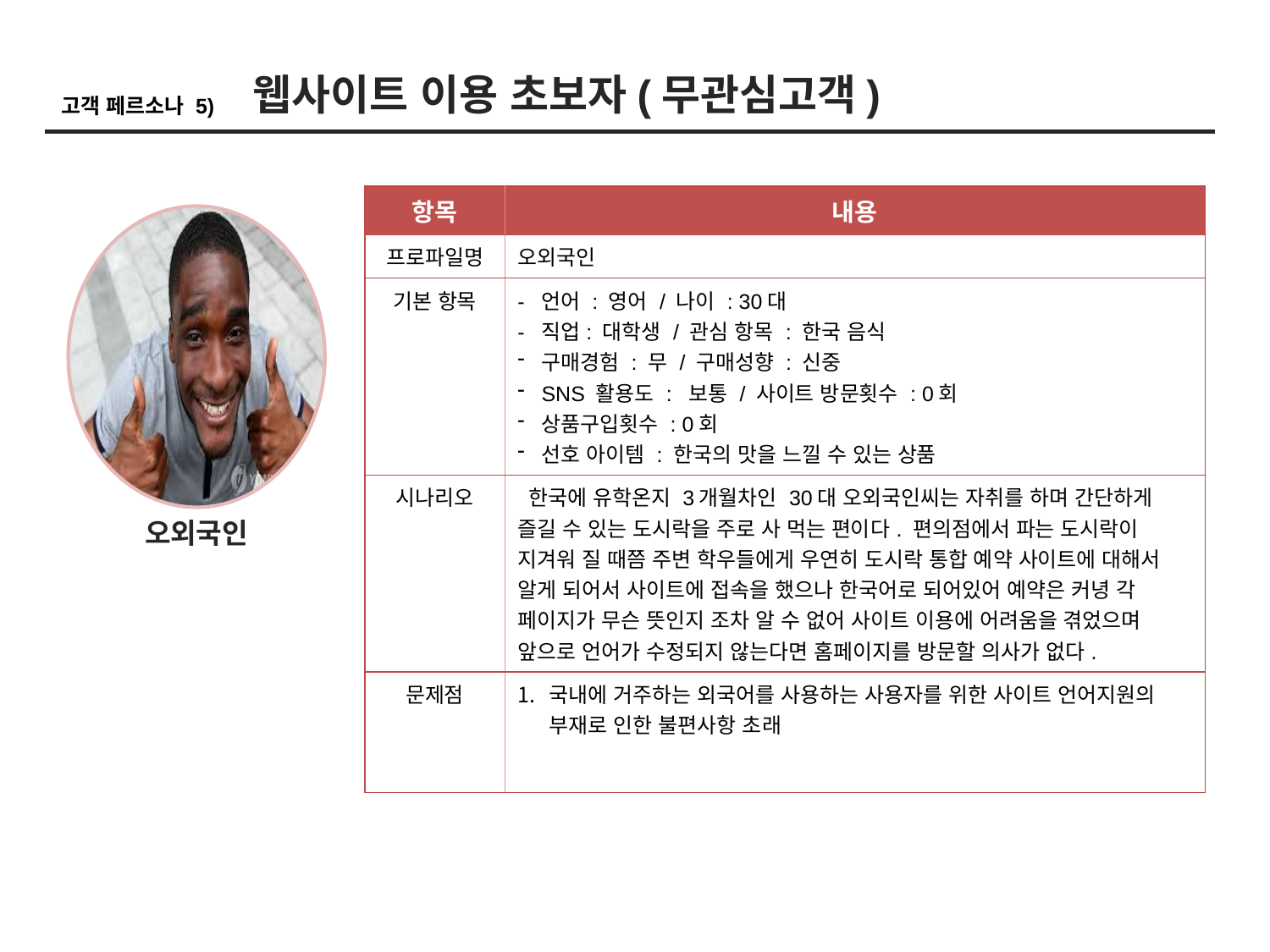

웹사이트 이용 초보자(무관심고객)
고객 페르소나 5)
| 항목 | 내용 |
| --- | --- |
| 프로파일명 | 오외국인 |
| 기본 항목 | - 언어 : 영어 / 나이 : 30대 - 직업: 대학생 / 관심 항목 : 한국 음식 구매경험 : 무 / 구매성향 : 신중 SNS 활용도 : 보통 / 사이트 방문횟수 : 0회 상품구입횟수 : 0회 선호 아이템 : 한국의 맛을 느낄 수 있는 상품 |
| 시나리오 | 한국에 유학온지 3개월차인 30대 오외국인씨는 자취를 하며 간단하게 즐길 수 있는 도시락을 주로 사 먹는 편이다. 편의점에서 파는 도시락이 지겨워 질 때쯤 주변 학우들에게 우연히 도시락 통합 예약 사이트에 대해서 알게 되어서 사이트에 접속을 했으나 한국어로 되어있어 예약은 커녕 각 페이지가 무슨 뜻인지 조차 알 수 없어 사이트 이용에 어려움을 겪었으며 앞으로 언어가 수정되지 않는다면 홈페이지를 방문할 의사가 없다. |
| 문제점 | 국내에 거주하는 외국어를 사용하는 사용자를 위한 사이트 언어지원의 부재로 인한 불편사항 초래 |

오외국인